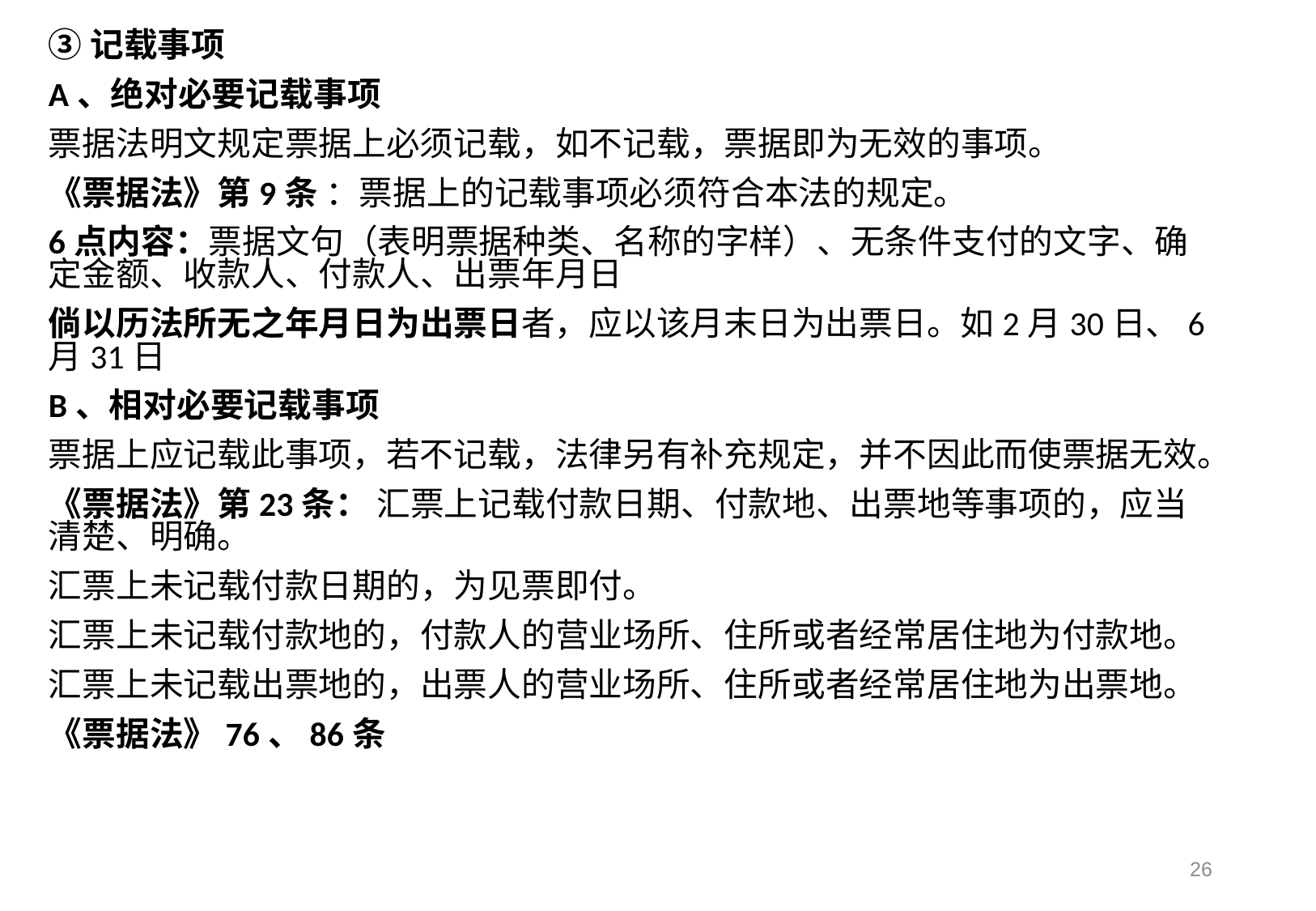

③记载事项
A、绝对必要记载事项
票据法明文规定票据上必须记载，如不记载，票据即为无效的事项。
《票据法》第9条 ：票据上的记载事项必须符合本法的规定。
6点内容：票据文句（表明票据种类、名称的字样）、无条件支付的文字、确定金额、收款人、付款人、出票年月日
倘以历法所无之年月日为出票日者，应以该月末日为出票日。如2月30日、6月31日
B、相对必要记载事项
票据上应记载此事项，若不记载，法律另有补充规定，并不因此而使票据无效。
《票据法》第23条： 汇票上记载付款日期、付款地、出票地等事项的，应当清楚、明确。
汇票上未记载付款日期的，为见票即付。
汇票上未记载付款地的，付款人的营业场所、住所或者经常居住地为付款地。
汇票上未记载出票地的，出票人的营业场所、住所或者经常居住地为出票地。
《票据法》76、86条
26